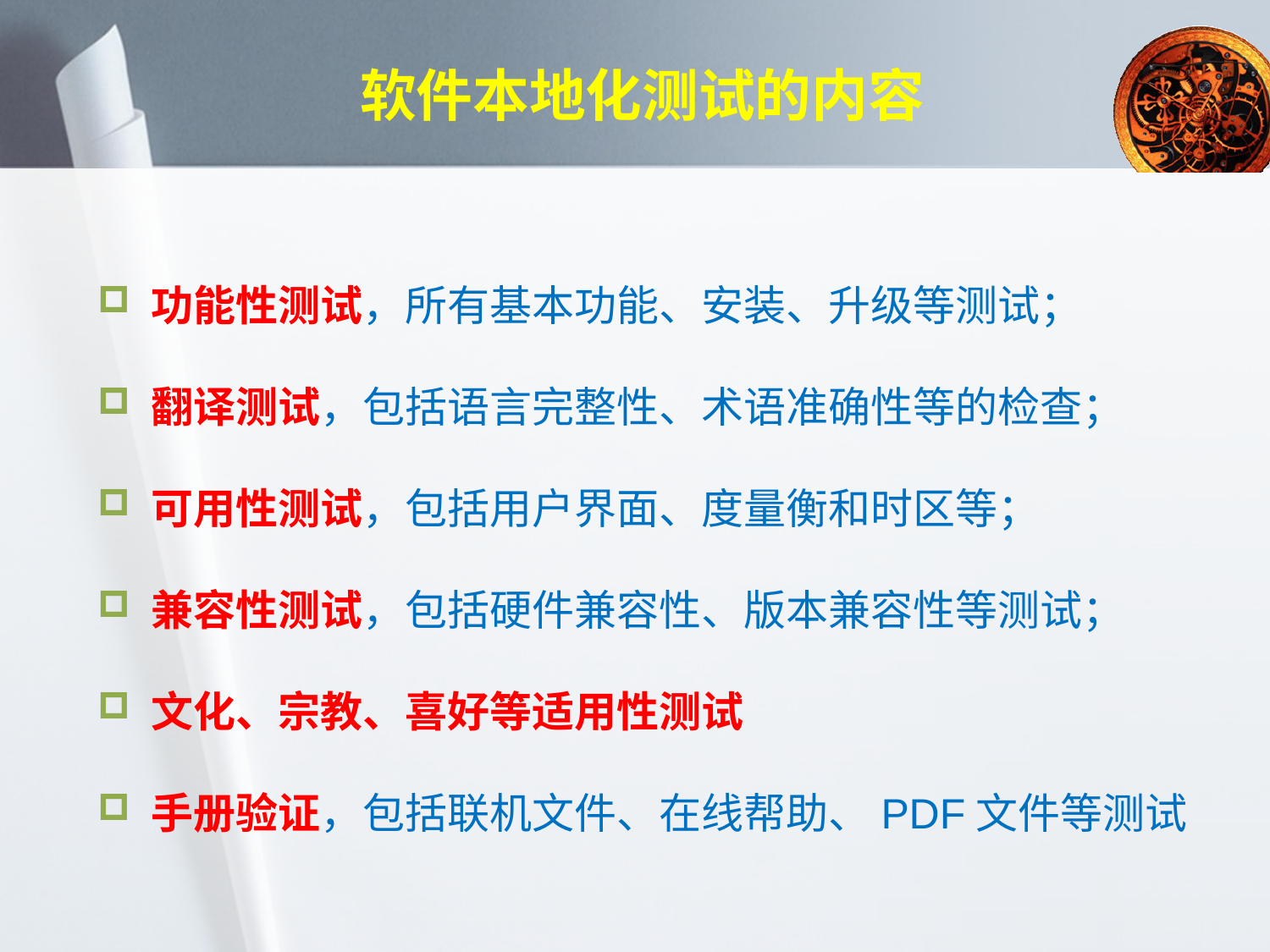

# 软件本地化测试的内容
 功能性测试，所有基本功能、安装、升级等测试；
 翻译测试，包括语言完整性、术语准确性等的检查；
 可用性测试，包括用户界面、度量衡和时区等；
 兼容性测试，包括硬件兼容性、版本兼容性等测试；
 文化、宗教、喜好等适用性测试
 手册验证，包括联机文件、在线帮助、PDF文件等测试